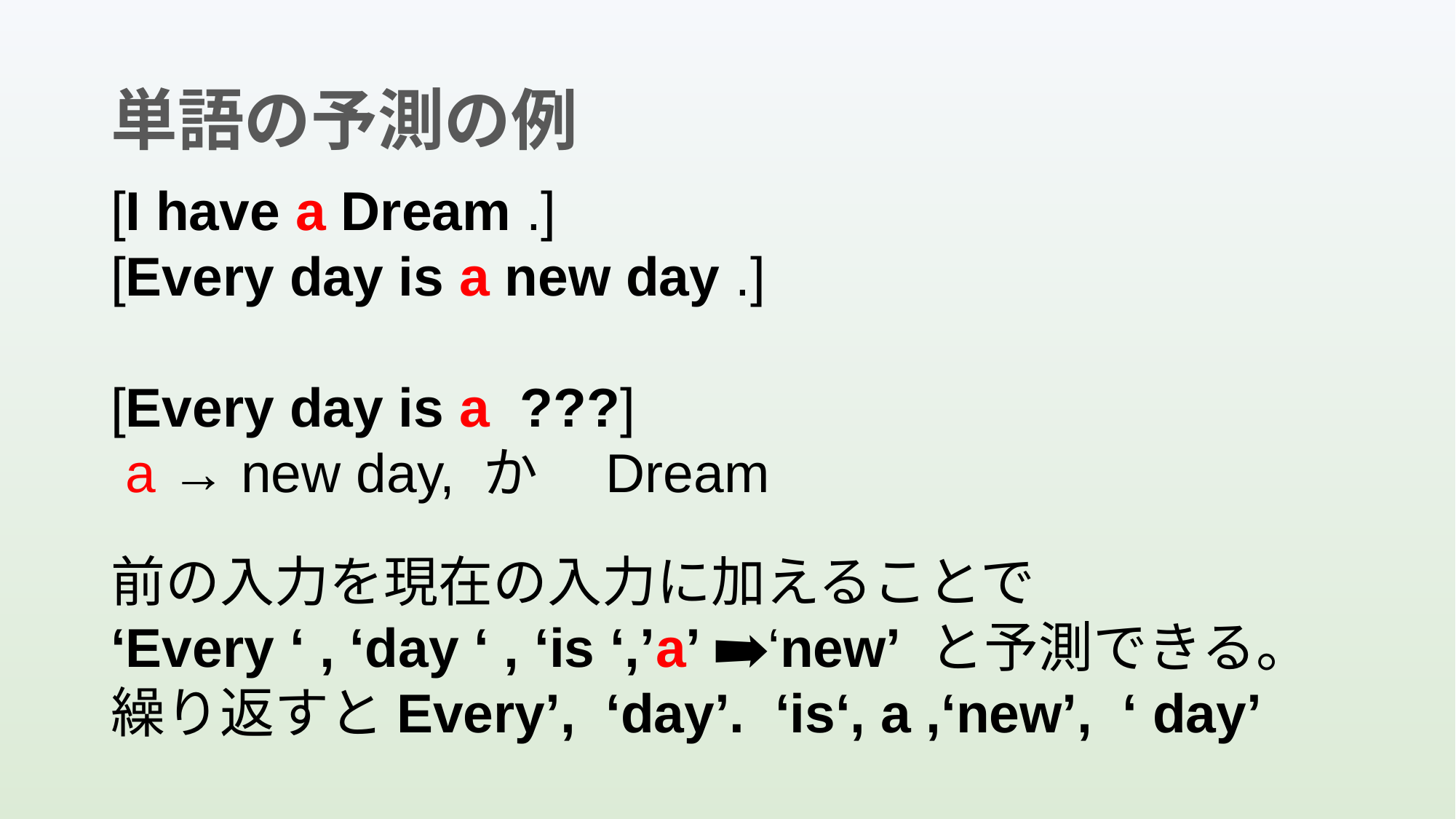

# 単語の予測の例
[I have a Dream .]
[Every day is a new day .]

[Every day is a  ???]
 a → new day, か　Dream

前の入力を現在の入力に加えることで
‘Every ‘ , ‘day ‘ , ‘is ‘,’a’ ➡‘new’ と予測できる。
繰り返すとEvery’,  ‘day’.  ‘is‘, a ,‘new’,  ‘ day’